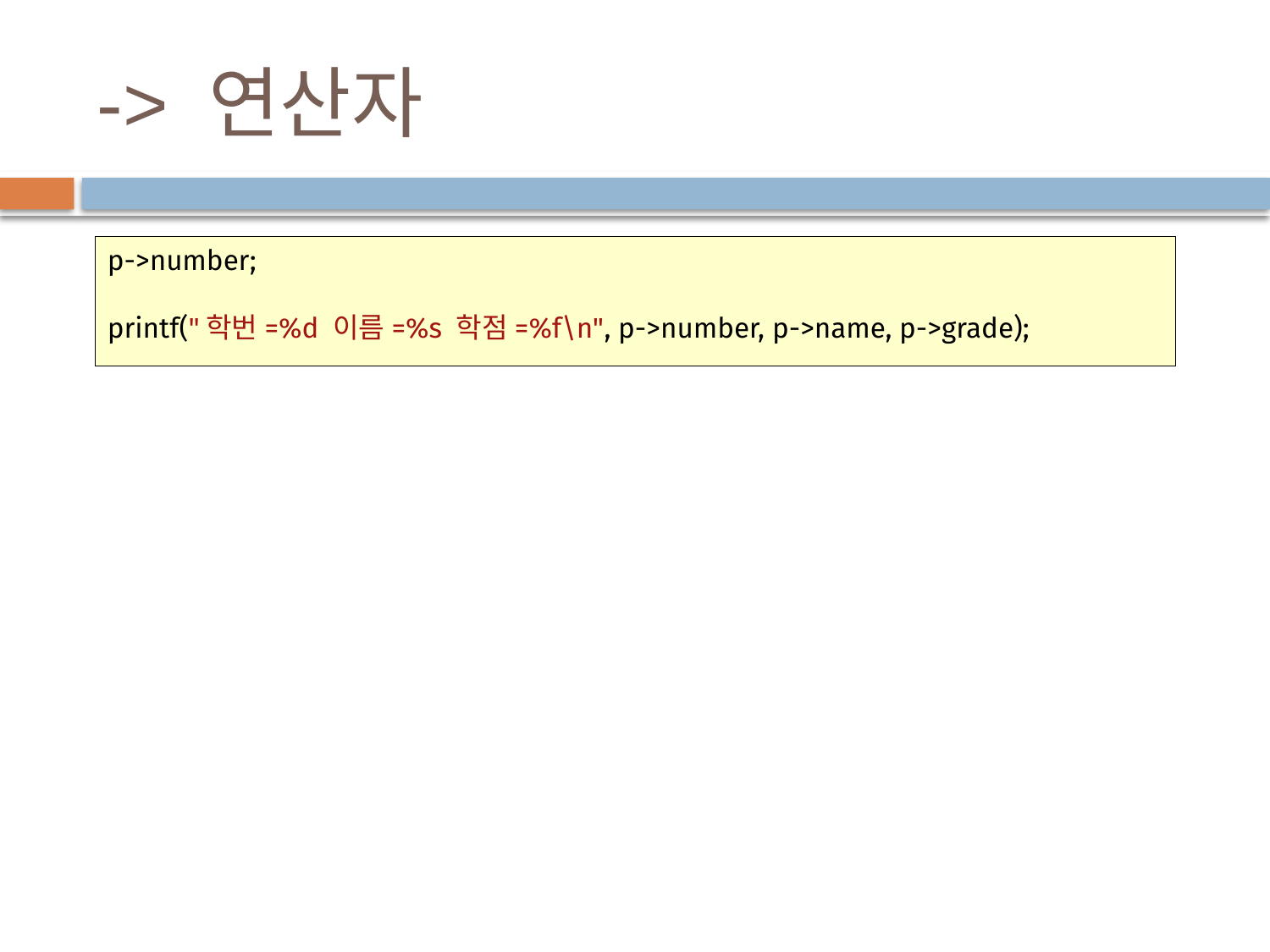

# -> 연산자
p->number;

printf("학번=%d 이름=%s 학점=%f\n", p->number, p->name, p->grade);